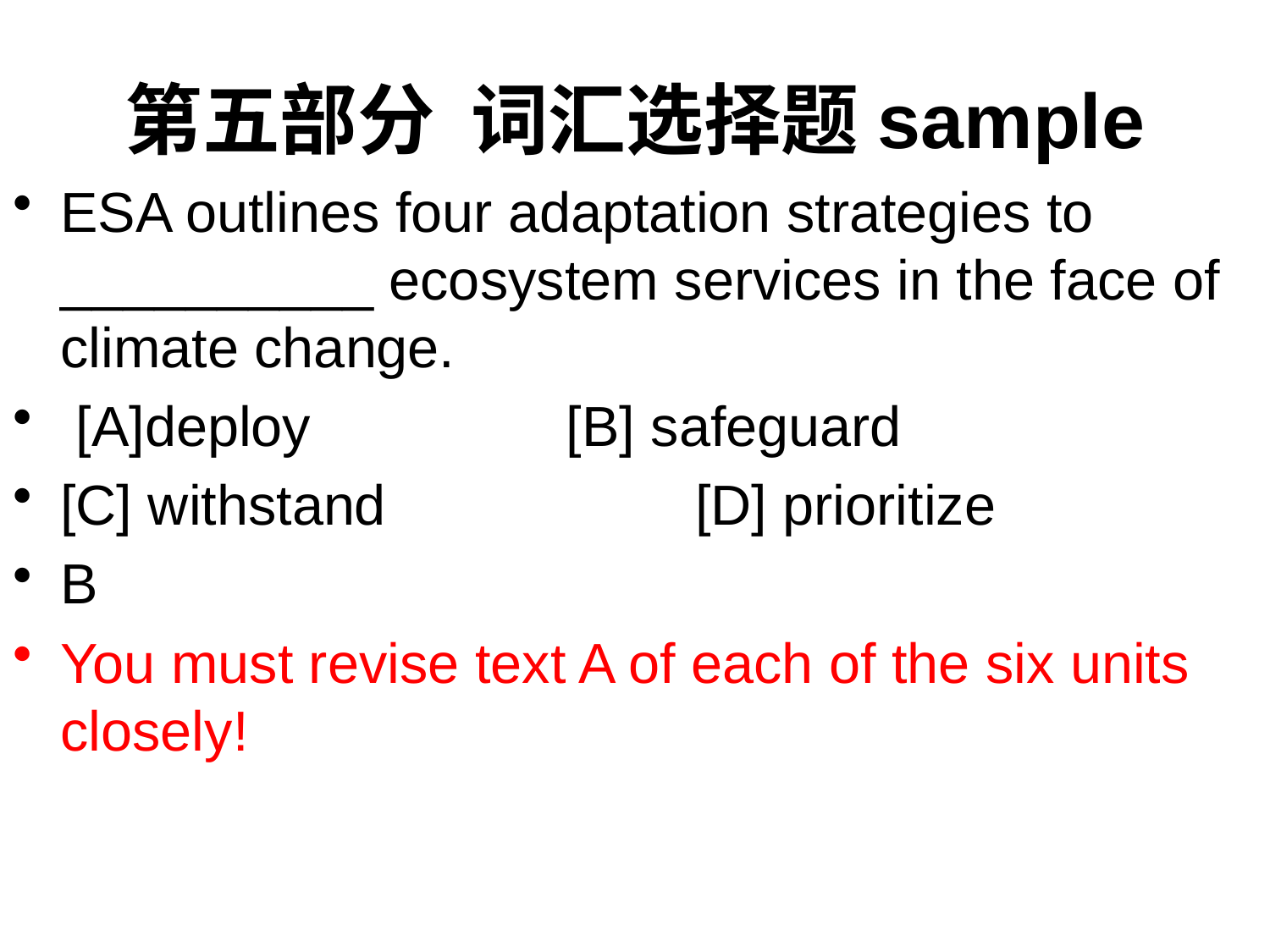

# 第五部分  词汇选择题sample
ESA outlines four adaptation strategies to __________ ecosystem services in the face of climate change.
 [A]deploy		        [B] safeguard
[C] withstand			[D] prioritize
B
You must revise text A of each of the six units closely!